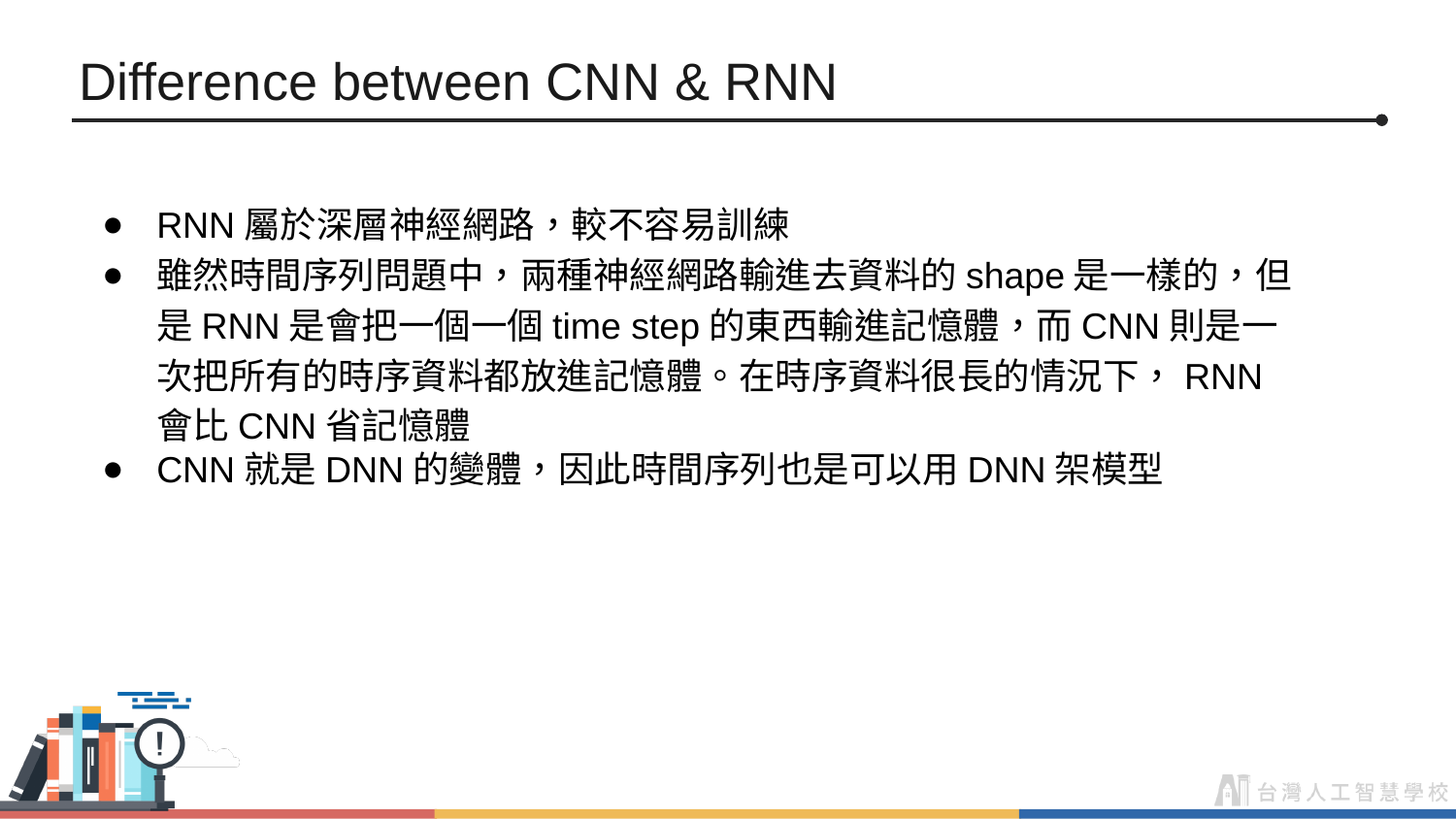

# Difference between CNN & RNN
RNN屬於深層神經網路，較不容易訓練
雖然時間序列問題中，兩種神經網路輸進去資料的shape是一樣的，但是RNN是會把一個一個time step的東西輸進記憶體，而CNN則是一次把所有的時序資料都放進記憶體。在時序資料很長的情況下，RNN會比CNN省記憶體
CNN就是DNN的變體，因此時間序列也是可以用DNN架模型